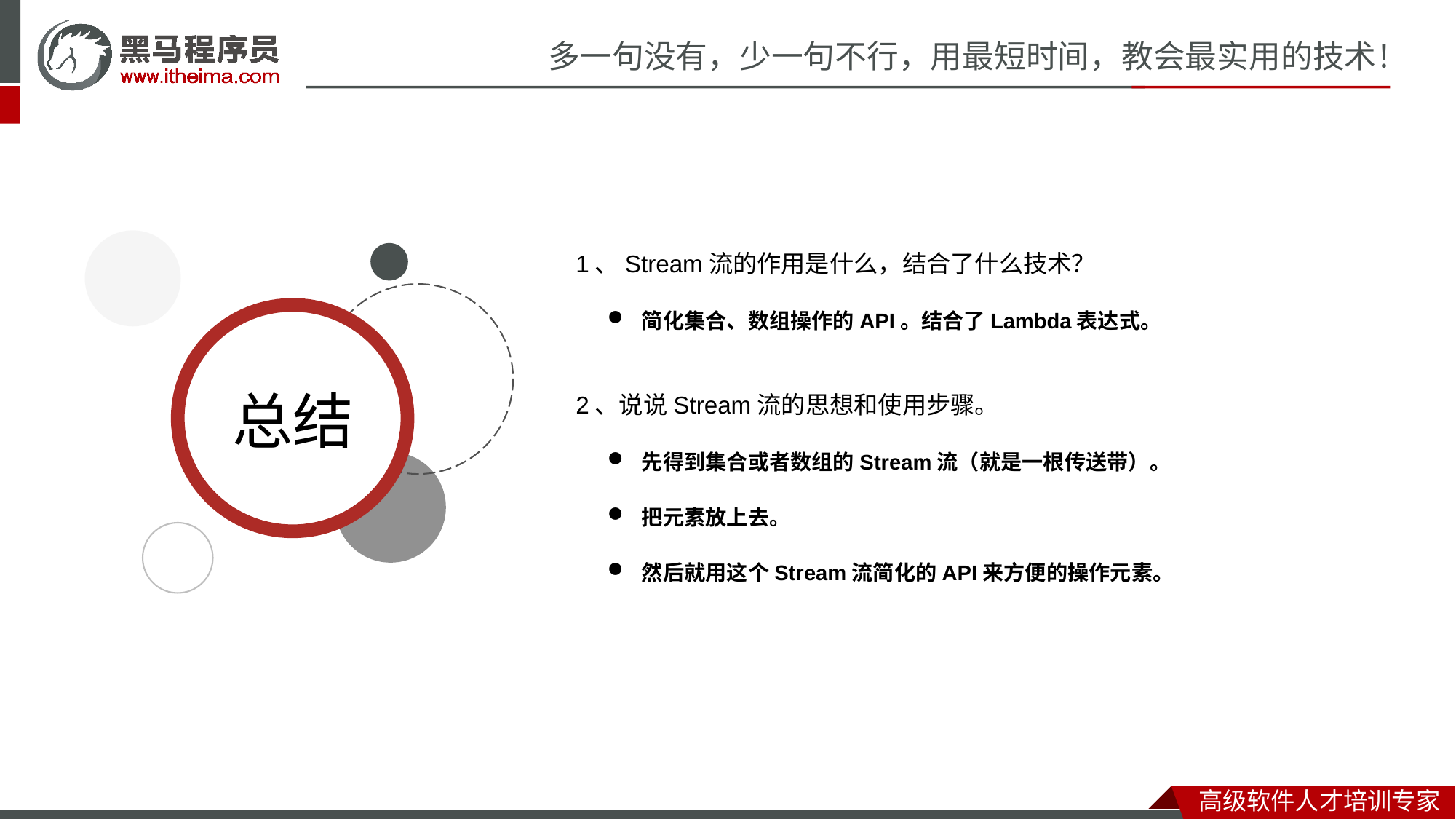

1、Stream流的作用是什么，结合了什么技术？
简化集合、数组操作的API。结合了Lambda表达式。
2、说说Stream流的思想和使用步骤。
先得到集合或者数组的Stream流（就是一根传送带）。
把元素放上去。
然后就用这个Stream流简化的API来方便的操作元素。